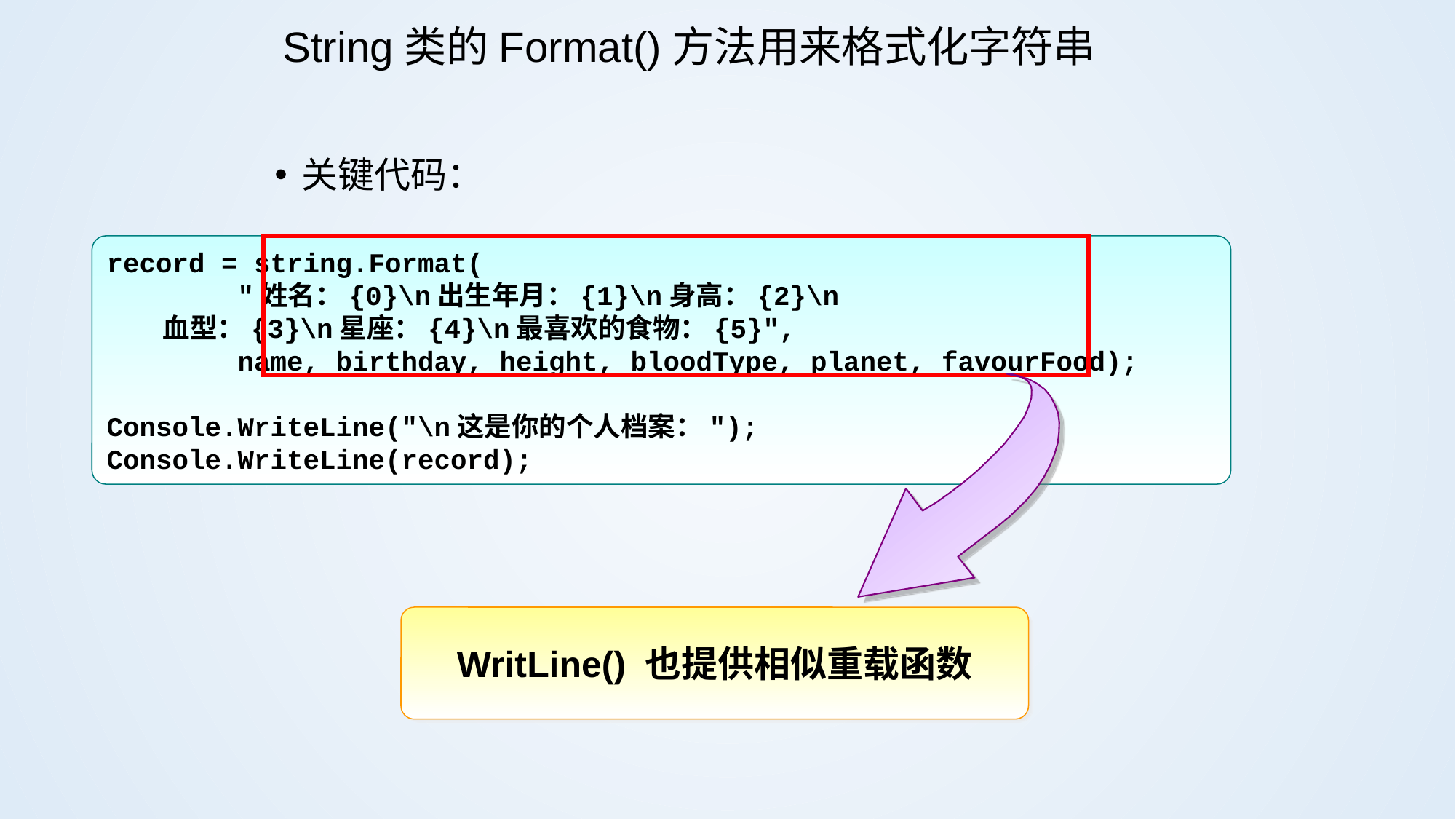

# String类的Format()方法用来格式化字符串
关键代码：
record = string.Format(
        "姓名：{0}\n出生年月：{1}\n身高：{2}\n
        血型：{3}\n星座：{4}\n最喜欢的食物：{5}",
        name, birthday, height, bloodType, planet, favourFood);

Console.WriteLine("\n这是你的个人档案：");
Console.WriteLine(record);

WritLine() 也提供相似重载函数